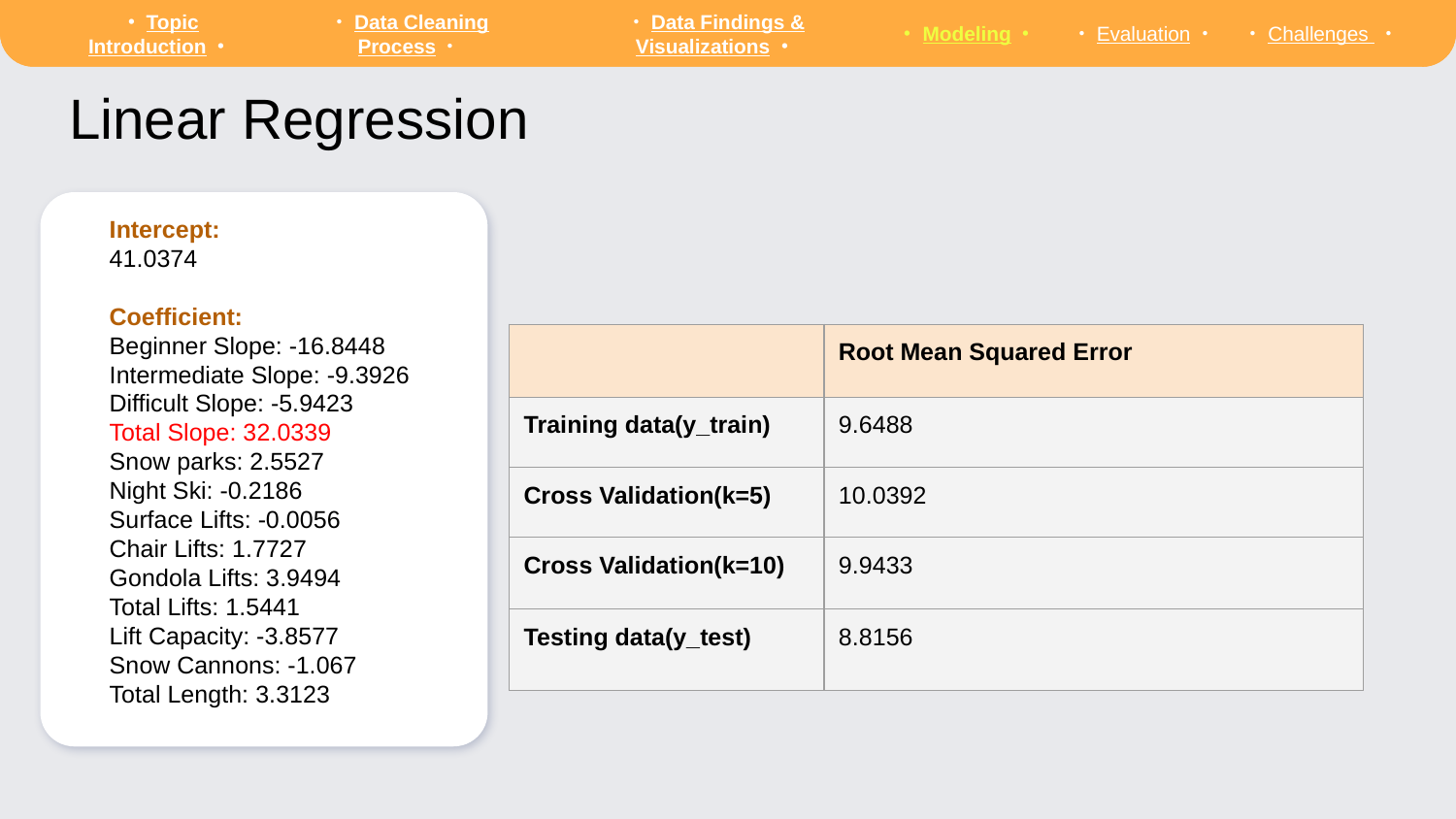

・Topic Introduction・
・Data Cleaning Process・
・Data Findings & Visualizations・
・Modeling・
・Evaluation・
・Challenges ・
Linear Regression

Intercept:
41.0374

Coefficient:
Beginner Slope: -16.8448
Intermediate Slope: -9.3926
Difficult Slope: -5.9423
Total Slope: 32.0339
Snow parks: 2.5527
Night Ski: -0.2186
Surface Lifts: -0.0056
Chair Lifts: 1.7727
Gondola Lifts: 3.9494
Total Lifts: 1.5441
Lift Capacity: -3.8577
Snow Cannons: -1.067
Total Length: 3.3123
|  | Root Mean Squared Error |
| --- | --- |
| Training data(y\_train) | 9.6488 |
| Cross Validation(k=5) | 10.0392 |
| Cross Validation(k=10) | 9.9433 |
| Testing data(y\_test) | 8.8156 |